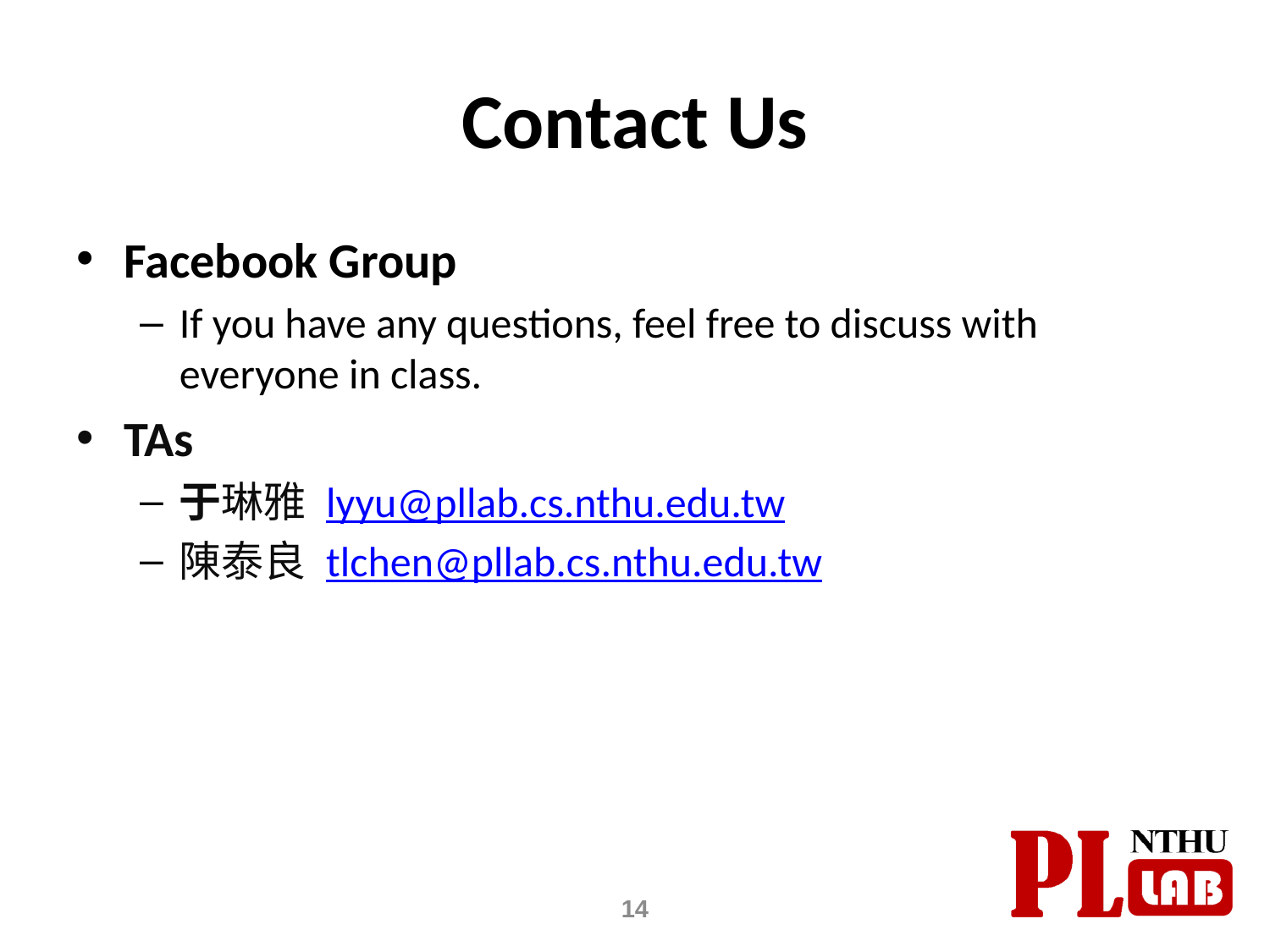

# Contact Us
Facebook Group
If you have any questions, feel free to discuss with everyone in class.
TAs
于琳雅 lyyu@pllab.cs.nthu.edu.tw
陳泰良 tlchen@pllab.cs.nthu.edu.tw
14